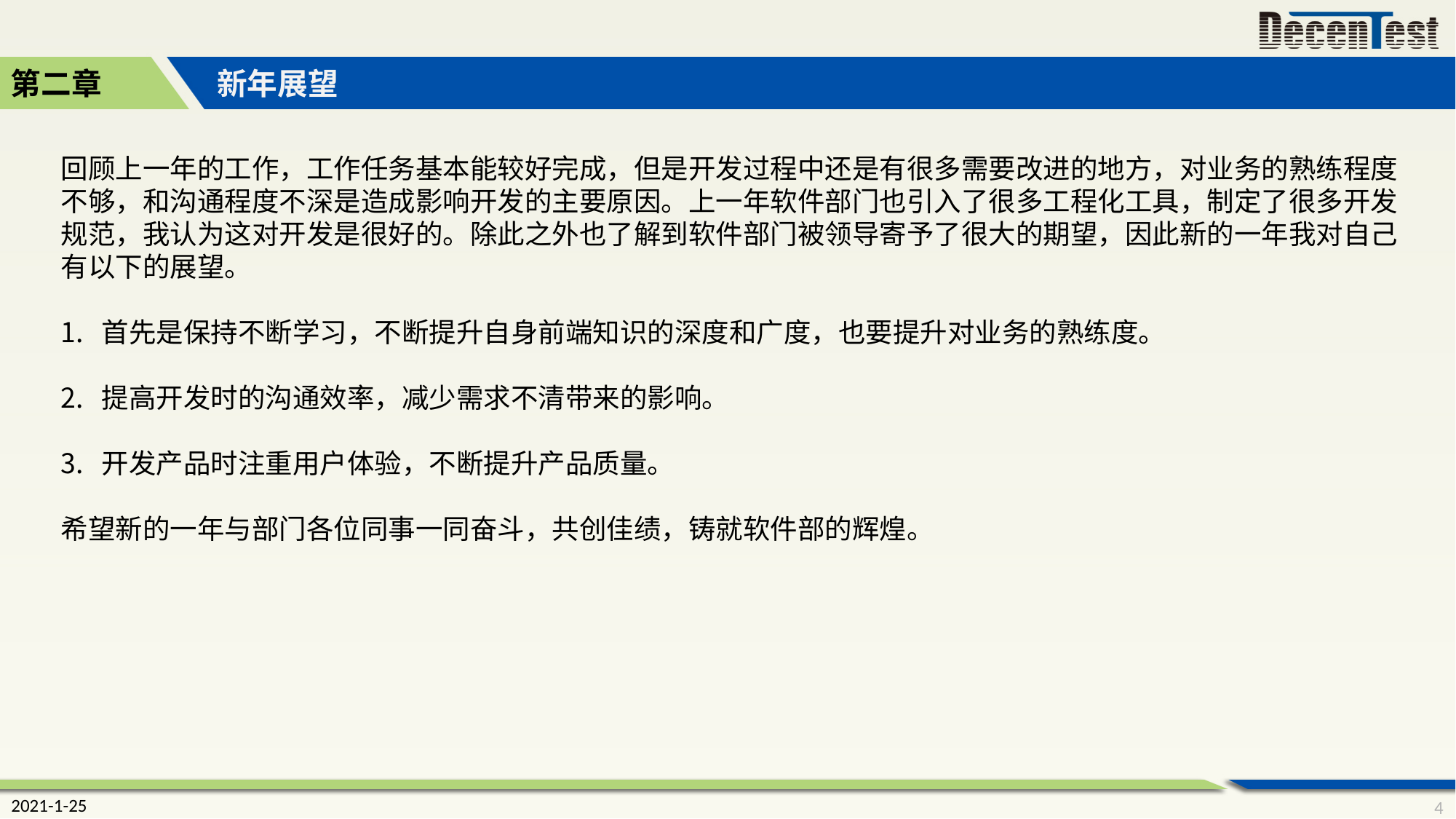

第二章
新年展望
回顾上一年的工作，工作任务基本能较好完成，但是开发过程中还是有很多需要改进的地方，对业务的熟练程度不够，和沟通程度不深是造成影响开发的主要原因。上一年软件部门也引入了很多工程化工具，制定了很多开发规范，我认为这对开发是很好的。除此之外也了解到软件部门被领导寄予了很大的期望，因此新的一年我对自己有以下的展望。

首先是保持不断学习，不断提升自身前端知识的深度和广度，也要提升对业务的熟练度。

提高开发时的沟通效率，减少需求不清带来的影响。

开发产品时注重用户体验，不断提升产品质量。

希望新的一年与部门各位同事一同奋斗，共创佳绩，铸就软件部的辉煌。

2021-1-25
4